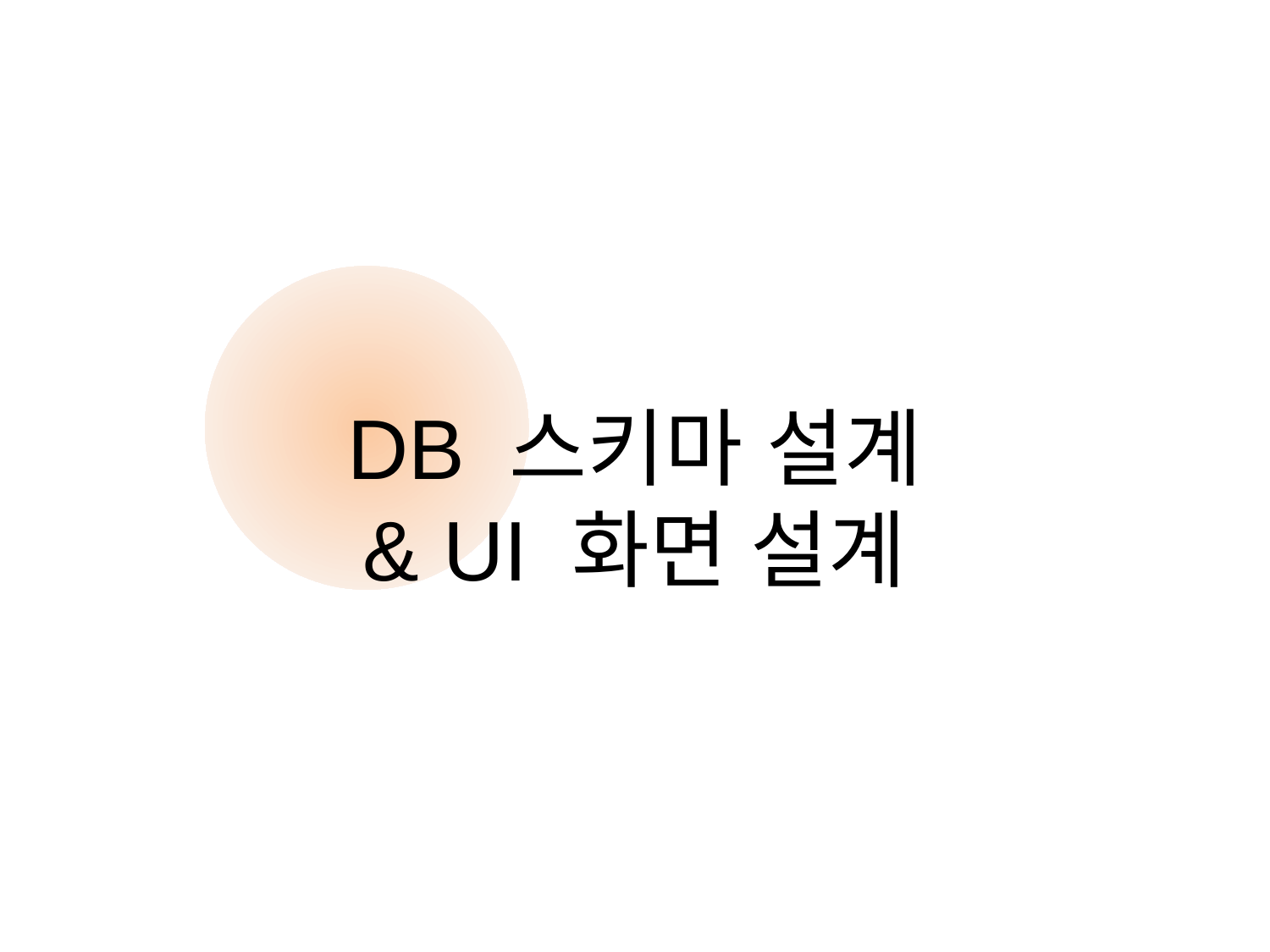

DB 스키마 설계
& UI 화면 설계